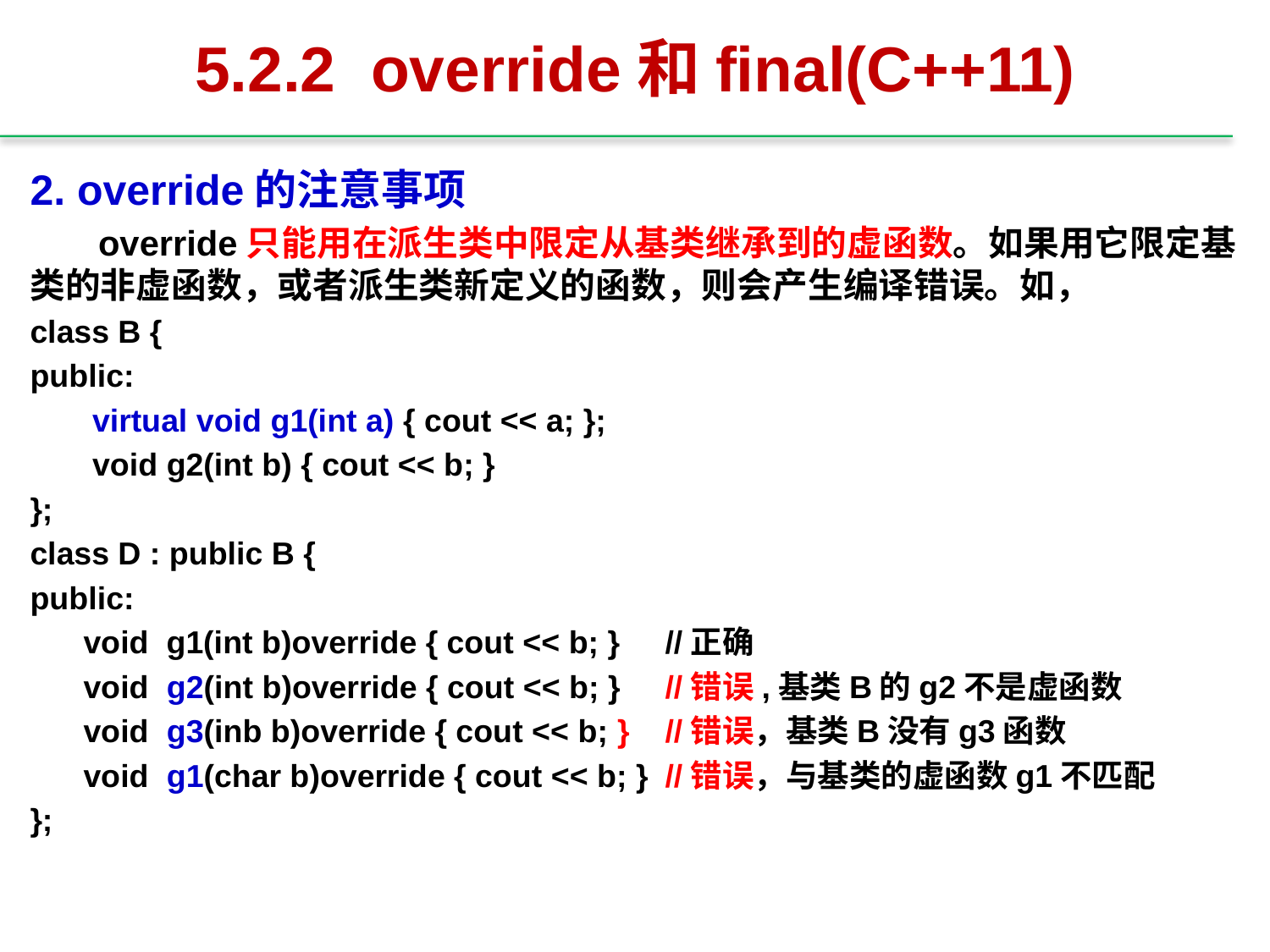

# 5.2.2  override和final(C++11)
2. override的注意事项
       override只能用在派生类中限定从基类继承到的虚函数。如果用它限定基类的非虚函数，或者派生类新定义的函数，则会产生编译错误。如，
class B {
public:
       virtual void g1(int a) { cout << a; };
       void g2(int b) { cout << b; }
};
class D : public B {
public:
      void  g1(int b)override { cout << b; }  	//正确
      void  g2(int b)override { cout << b; }  	//错误,基类B的g2不是虚函数
      void  g3(inb b)override { cout << b; }  	//错误，基类B没有g3函数
      void  g1(char b)override { cout << b; } 	//错误，与基类的虚函数g1不匹配
};